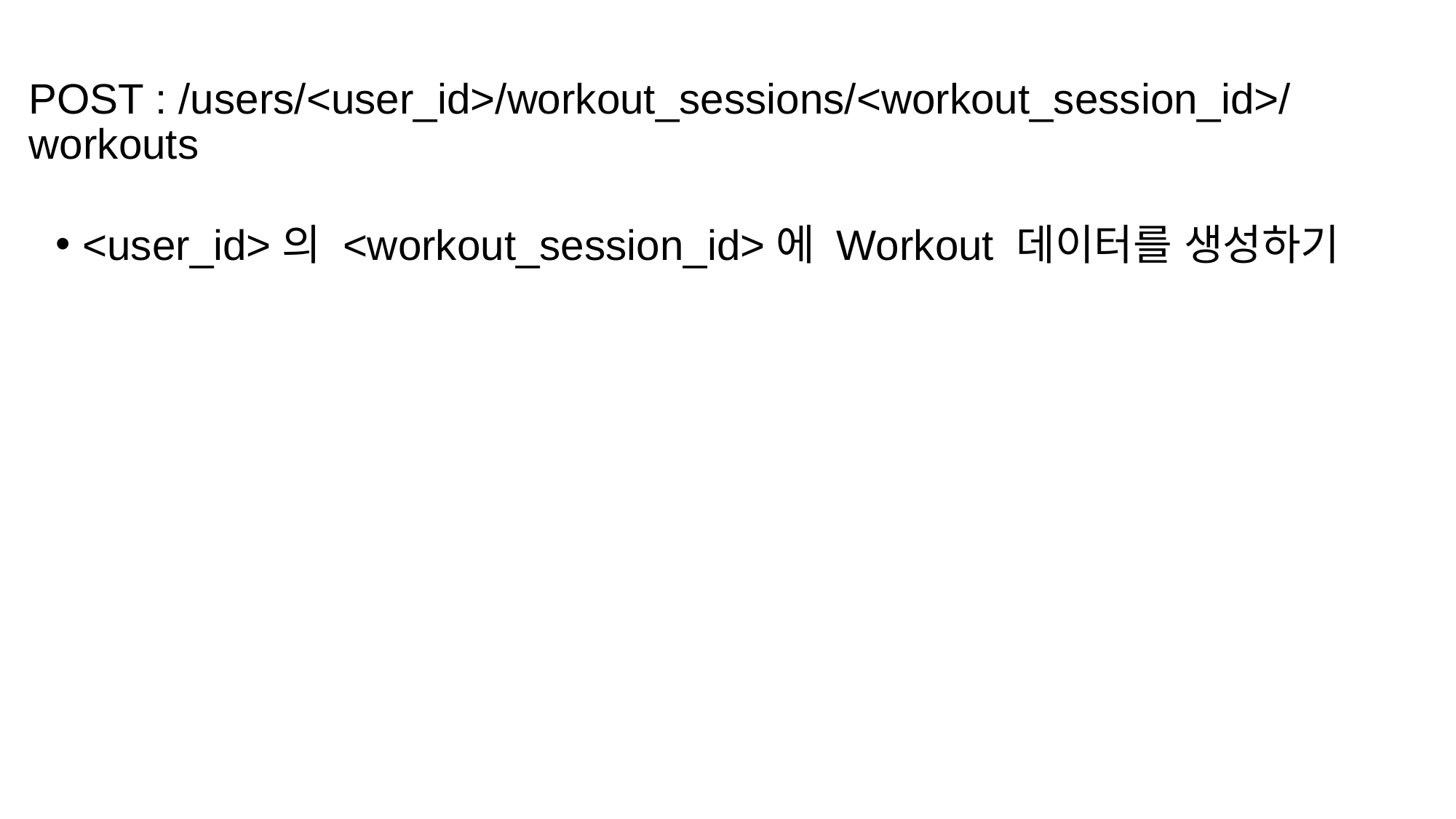

# POST : /users/<user_id>/workout_sessions/<workout_session_id>/workouts
<user_id>의 <workout_session_id>에 Workout 데이터를 생성하기